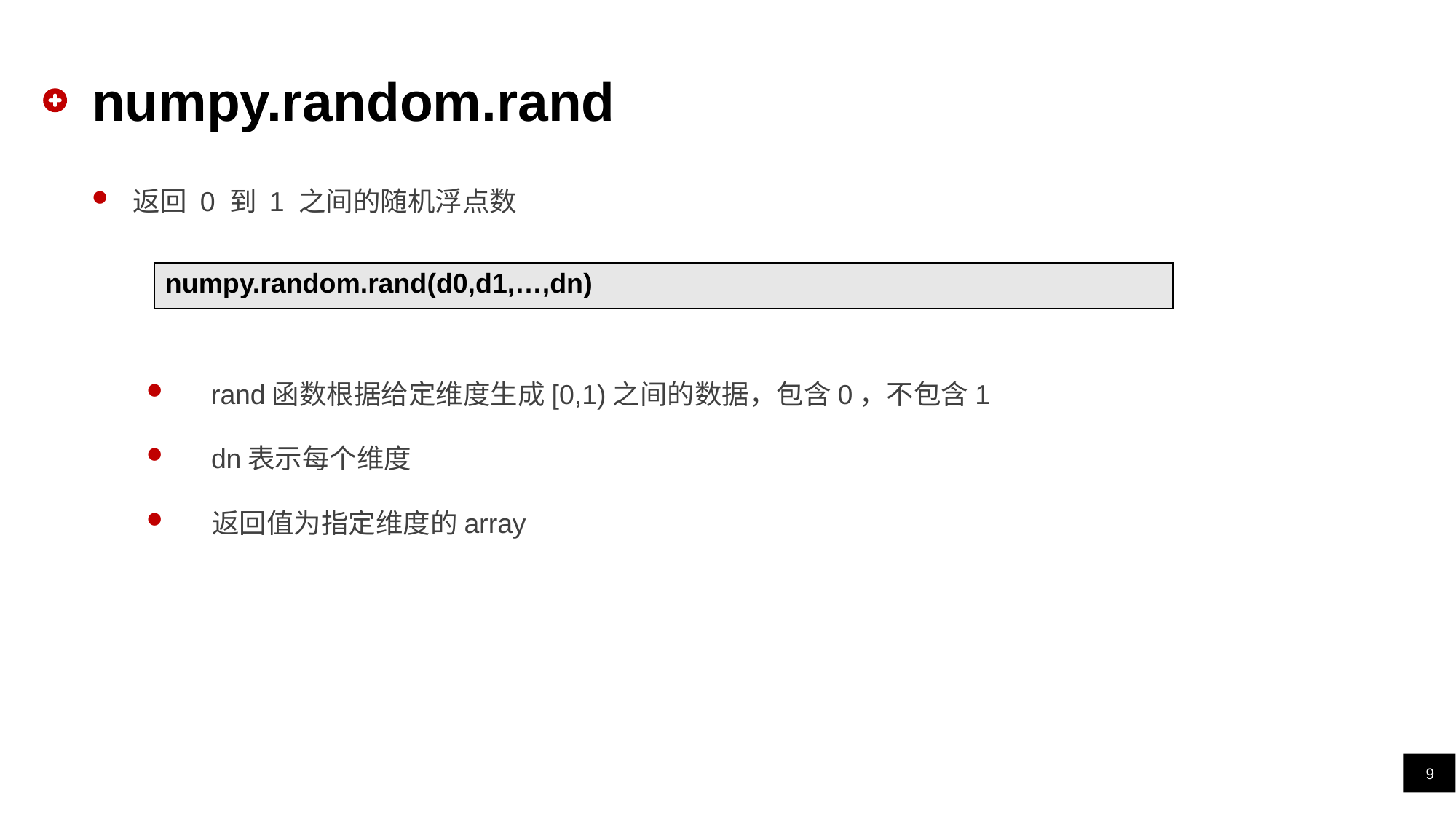

# numpy.random.rand
返回 0 到 1 之间的随机浮点数

    rand函数根据给定维度生成[0,1)之间的数据，包含0，不包含1
    dn表示每个维度
    返回值为指定维度的array
| numpy.random.rand(d0,d1,…,dn) |
| --- |